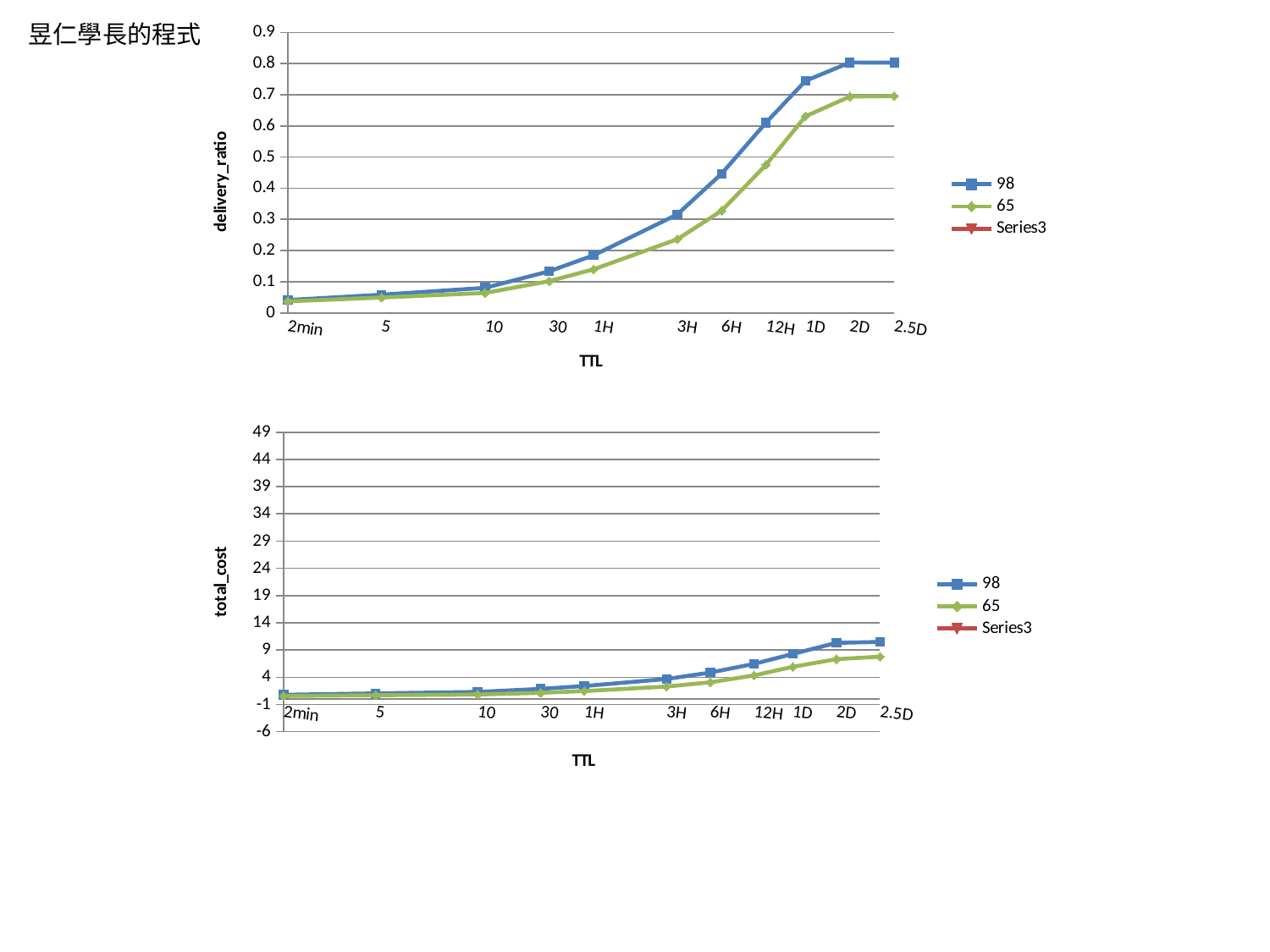

昱仁學長的程式

### Chart

| Category | 98 | 65 |  |
|---|---|---|---|
| 2min | 0.0412 | 0.0369 | None |
|  | None | None | None |
|  | None | None | None |
|  | None | None | None |
|  | None | None | None |
|  | None | None | None |
|  | None | None | None |
|  | None | None | None |
|  | None | None | None |
|  | None | None | None |
|  | None | None | None |
|  | None | None | None |
|  | None | None | None |
|  | None | None | None |
|  | None | None | None |
|  | None | None | None |
|  | None | None | None |
|  | None | None | None |
|  | None | None | None |
| 5 | 0.0583 | 0.0491 | None |
|  | None | None | None |
|  | None | None | None |
|  | None | None | None |
|  | None | None | None |
|  | None | None | None |
|  | None | None | None |
|  | None | None | None |
|  | None | None | None |
|  | None | None | None |
|  | None | None | None |
|  | None | None | None |
|  | None | None | None |
|  | None | None | None |
|  | None | None | None |
|  | None | None | None |
|  | None | None | None |
|  | None | None | None |
|  | None | None | None |
|  | None | None | None |
|  | None | None | None |
| 10 | 0.0802 | 0.0639 | None |
|  | None | None | None |
|  | None | None | None |
|  | None | None | None |
|  | None | None | None |
|  | None | None | None |
|  | None | None | None |
|  | None | None | None |
|  | None | None | None |
|  | None | None | None |
|  | None | None | None |
|  | None | None | None |
|  | None | None | None |
| 30 | 0.1334 | 0.1018 | None |
|  | None | None | None |
|  | None | None | None |
|  | None | None | None |
|  | None | None | None |
|  | None | None | None |
|  | None | None | None |
|  | None | None | None |
|  | None | None | None |
| 1H | 0.1845 | 0.1398 | None |
|  | None | None | None |
|  | None | None | None |
|  | None | None | None |
|  | None | None | None |
|  | None | None | None |
|  | None | None | None |
|  | None | None | None |
|  | None | None | None |
|  | None | None | None |
|  | None | None | None |
|  | None | None | None |
|  | None | None | None |
|  | None | None | None |
|  | None | None | None |
|  | None | None | None |
|  | None | None | None |
| 3H | 0.3158 | 0.2361 | None |
|  | None | None | None |
|  | None | None | None |
|  | None | None | None |
|  | None | None | None |
|  | None | None | None |
|  | None | None | None |
|  | None | None | None |
|  | None | None | None |
| 6H | 0.4468 | 0.3277 | None |
|  | None | None | None |
|  | None | None | None |
|  | None | None | None |
|  | None | None | None |
|  | None | None | None |
|  | None | None | None |
|  | None | None | None |
|  | None | None | None |
| 12H | 0.6107 | 0.4752 | None |
|  | None | None | None |
|  | None | None | None |
|  | None | None | None |
|  | None | None | None |
|  | None | None | None |
|  | None | None | None |
|  | None | None | None |
| 1D | 0.7446 | 0.6309 | None |
|  | None | None | None |
|  | None | None | None |
|  | None | None | None |
|  | None | None | None |
|  | None | None | None |
|  | None | None | None |
|  | None | None | None |
|  | None | None | None |
| 2D | 0.8034 | 0.6942 | None |
|  | None | None | None |
|  | None | None | None |
|  | None | None | None |
|  | None | None | None |
|  | None | None | None |
|  | None | None | None |
|  | None | None | None |
|  | None | None | None |
| 2.5D | 0.8029 | 0.6958 | None |

### Chart

| Category | 98 | 65 |  |
|---|---|---|---|
|  | 0.7761 | 0.5538 | None |
|  | None | None | None |
|  | None | None | None |
|  | None | None | None |
|  | None | None | None |
|  | None | None | None |
|  | None | None | None |
|  | None | None | None |
|  | None | None | None |
|  | None | None | None |
|  | None | None | None |
|  | None | None | None |
|  | None | None | None |
|  | None | None | None |
|  | None | None | None |
|  | None | None | None |
|  | None | None | None |
|  | None | None | None |
|  | None | None | None |
|  | 1.0303 | 0.6908 | None |
|  | None | None | None |
|  | None | None | None |
|  | None | None | None |
|  | None | None | None |
|  | None | None | None |
|  | None | None | None |
|  | None | None | None |
|  | None | None | None |
|  | None | None | None |
|  | None | None | None |
|  | None | None | None |
|  | None | None | None |
|  | None | None | None |
|  | None | None | None |
|  | None | None | None |
|  | None | None | None |
|  | None | None | None |
|  | None | None | None |
|  | None | None | None |
|  | None | None | None |
|  | 1.3037 | 0.8264 | None |
|  | None | None | None |
|  | None | None | None |
|  | None | None | None |
|  | None | None | None |
|  | None | None | None |
|  | None | None | None |
|  | None | None | None |
|  | None | None | None |
|  | None | None | None |
|  | None | None | None |
|  | None | None | None |
|  | None | None | None |
|  | 1.8615 | 1.1351 | None |
|  | None | None | None |
|  | None | None | None |
|  | None | None | None |
|  | None | None | None |
|  | None | None | None |
|  | None | None | None |
|  | None | None | None |
|  | None | None | None |
|  | 2.3798 | 1.4536 | None |
|  | None | None | None |
|  | None | None | None |
|  | None | None | None |
|  | None | None | None |
|  | None | None | None |
|  | None | None | None |
|  | None | None | None |
|  | None | None | None |
|  | None | None | None |
|  | None | None | None |
|  | None | None | None |
|  | None | None | None |
|  | None | None | None |
|  | None | None | None |
|  | None | None | None |
|  | None | None | None |
|  | 3.6719 | 2.2897 | None |
|  | None | None | None |
|  | None | None | None |
|  | None | None | None |
|  | None | None | None |
|  | None | None | None |
|  | None | None | None |
|  | None | None | None |
|  | None | None | None |
|  | 4.8591 | 3.0694 | None |
|  | None | None | None |
|  | None | None | None |
|  | None | None | None |
|  | None | None | None |
|  | None | None | None |
|  | None | None | None |
|  | None | None | None |
|  | None | None | None |
|  | 6.4435 | 4.3235 | None |
|  | None | None | None |
|  | None | None | None |
|  | None | None | None |
|  | None | None | None |
|  | None | None | None |
|  | None | None | None |
|  | None | None | None |
|  | 8.2848 | 5.915 | None |
|  | None | None | None |
|  | None | None | None |
|  | None | None | None |
|  | None | None | None |
|  | None | None | None |
|  | None | None | None |
|  | None | None | None |
|  | None | None | None |
|  | 10.3123 | 7.3172 | None |
|  | None | None | None |
|  | None | None | None |
|  | None | None | None |
|  | None | None | None |
|  | None | None | None |
|  | None | None | None |
|  | None | None | None |
|  | None | None | None |
|  | 10.4864 | 7.7757 | None |